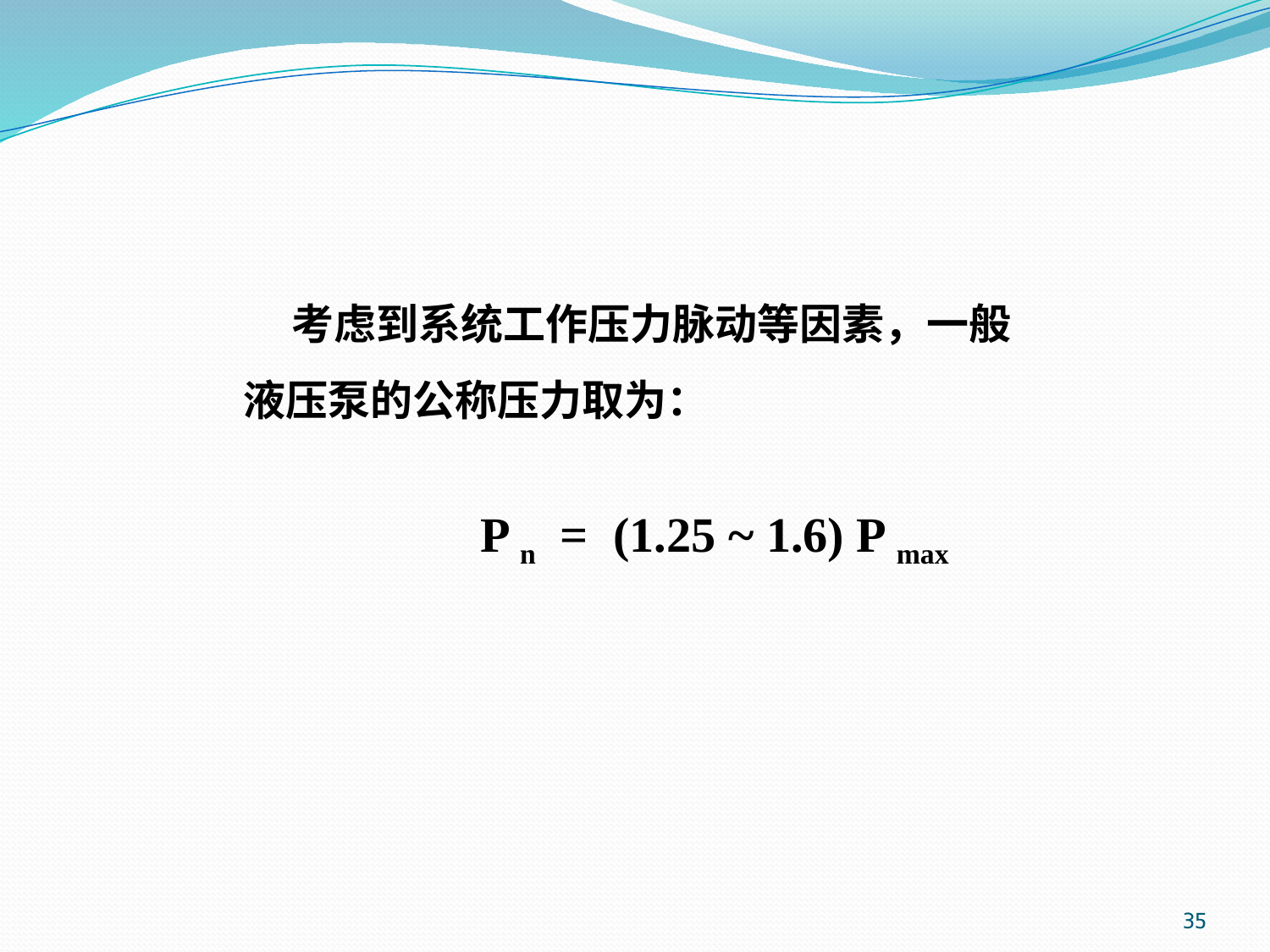

考虑到系统工作压力脉动等因素，一般液压泵的公称压力取为：
        P n  =  (1.25 ~ 1.6) P max
35